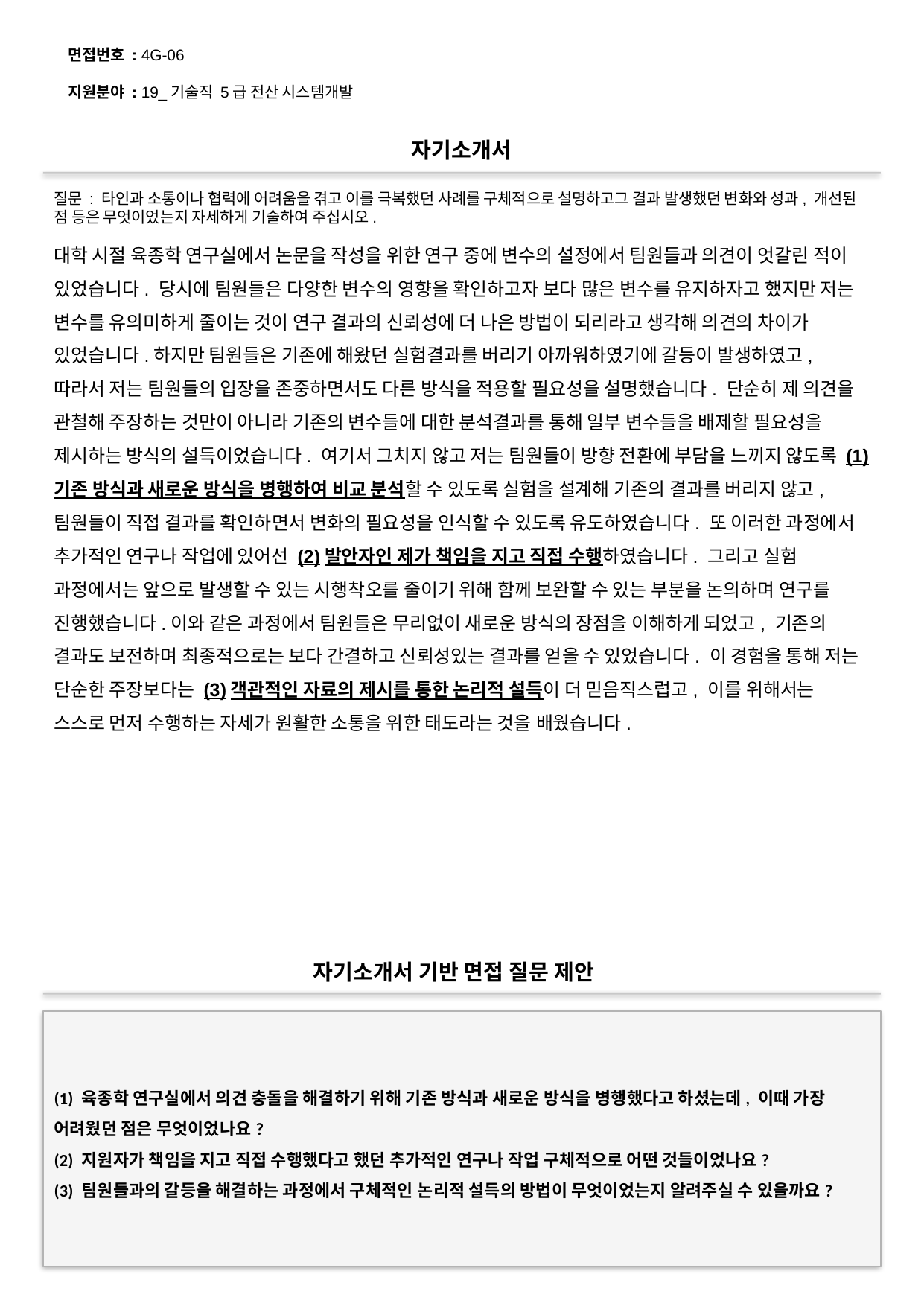

면접번호 : 4G-06

지원분야 : 19_기술직 5급 전산 시스템개발
#

자기소개서

질문 : 타인과 소통이나 협력에 어려움을 겪고 이를 극복했던 사례를 구체적으로 설명하고그 결과 발생했던 변화와 성과, 개선된 점 등은 무엇이었는지 자세하게 기술하여 주십시오.

대학 시절 육종학 연구실에서 논문을 작성을 위한 연구 중에 변수의 설정에서 팀원들과 의견이 엇갈린 적이 있었습니다. 당시에 팀원들은 다양한 변수의 영향을 확인하고자 보다 많은 변수를 유지하자고 했지만 저는 변수를 유의미하게 줄이는 것이 연구 결과의 신뢰성에 더 나은 방법이 되리라고 생각해 의견의 차이가 있었습니다.하지만 팀원들은 기존에 해왔던 실험결과를 버리기 아까워하였기에 갈등이 발생하였고, 따라서 저는 팀원들의 입장을 존중하면서도 다른 방식을 적용할 필요성을 설명했습니다. 단순히 제 의견을 관철해 주장하는 것만이 아니라 기존의 변수들에 대한 분석결과를 통해 일부 변수들을 배제할 필요성을 제시하는 방식의 설득이었습니다. 여기서 그치지 않고 저는 팀원들이 방향 전환에 부담을 느끼지 않도록 (1)기존 방식과 새로운 방식을 병행하여 비교 분석할 수 있도록 실험을 설계해 기존의 결과를 버리지 않고, 팀원들이 직접 결과를 확인하면서 변화의 필요성을 인식할 수 있도록 유도하였습니다. 또 이러한 과정에서 추가적인 연구나 작업에 있어선 (2)발안자인 제가 책임을 지고 직접 수행하였습니다. 그리고 실험 과정에서는 앞으로 발생할 수 있는 시행착오를 줄이기 위해 함께 보완할 수 있는 부분을 논의하며 연구를 진행했습니다.이와 같은 과정에서 팀원들은 무리없이 새로운 방식의 장점을 이해하게 되었고, 기존의 결과도 보전하며 최종적으로는 보다 간결하고 신뢰성있는 결과를 얻을 수 있었습니다. 이 경험을 통해 저는 단순한 주장보다는 (3)객관적인 자료의 제시를 통한 논리적 설득이 더 믿음직스럽고, 이를 위해서는 스스로 먼저 수행하는 자세가 원활한 소통을 위한 태도라는 것을 배웠습니다.

자기소개서 기반 면접 질문 제안

(1) 육종학 연구실에서 의견 충돌을 해결하기 위해 기존 방식과 새로운 방식을 병행했다고 하셨는데, 이때 가장 어려웠던 점은 무엇이었나요?
(2) 지원자가 책임을 지고 직접 수행했다고 했던 추가적인 연구나 작업 구체적으로 어떤 것들이었나요?
(3) 팀원들과의 갈등을 해결하는 과정에서 구체적인 논리적 설득의 방법이 무엇이었는지 알려주실 수 있을까요?